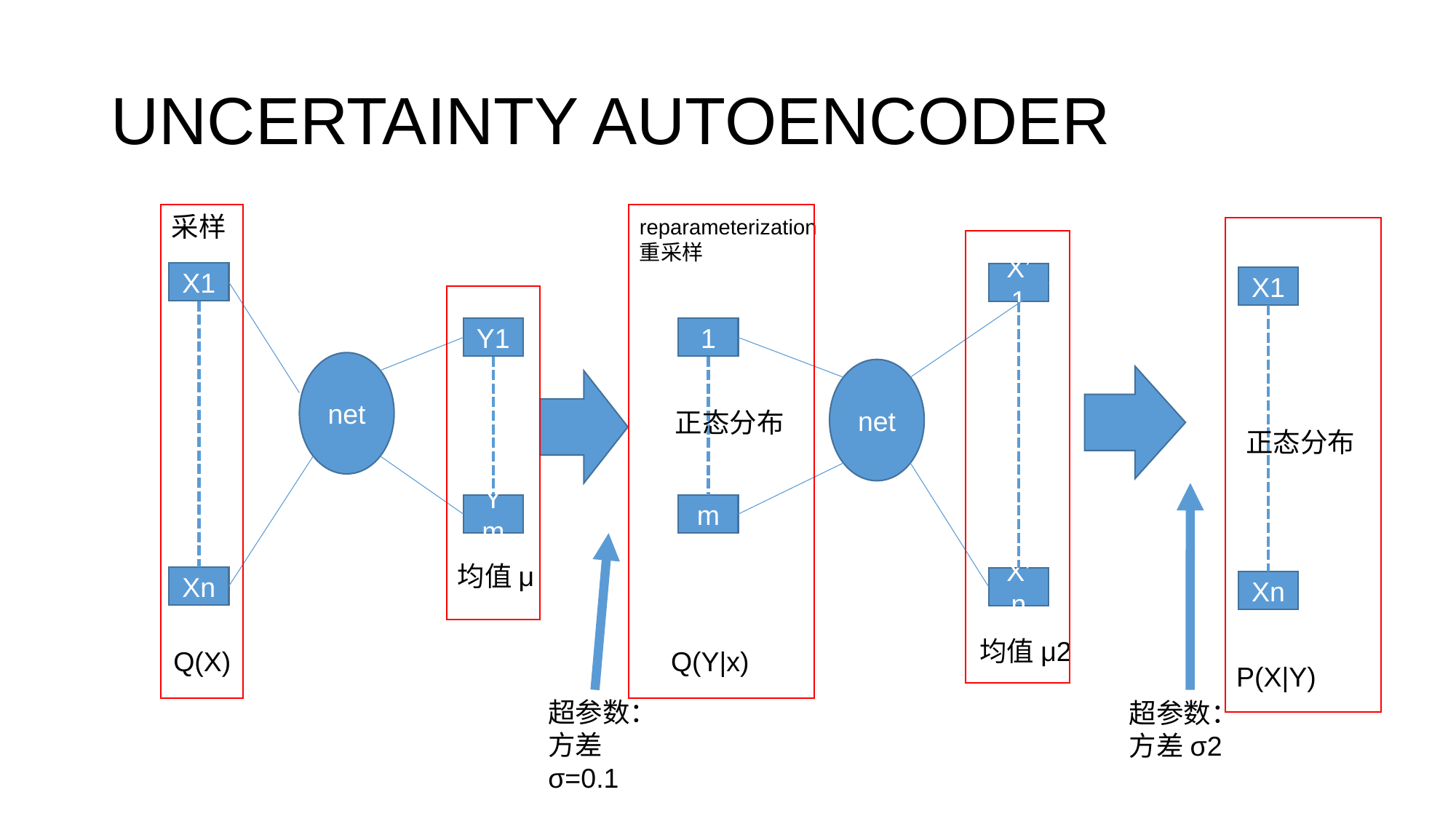

# UNCERTAINTY AUTOENCODER
采样

reparameterization
重采样

X1
X’1
X1

Y1
1
net
net

正态分布
正态分布
Ym
m
均值μ
Xn
X’n
Xn
均值μ2
Q(X)
Q(Y|x)
P(X|Y)
超参数：方差σ=0.1
超参数：方差σ2